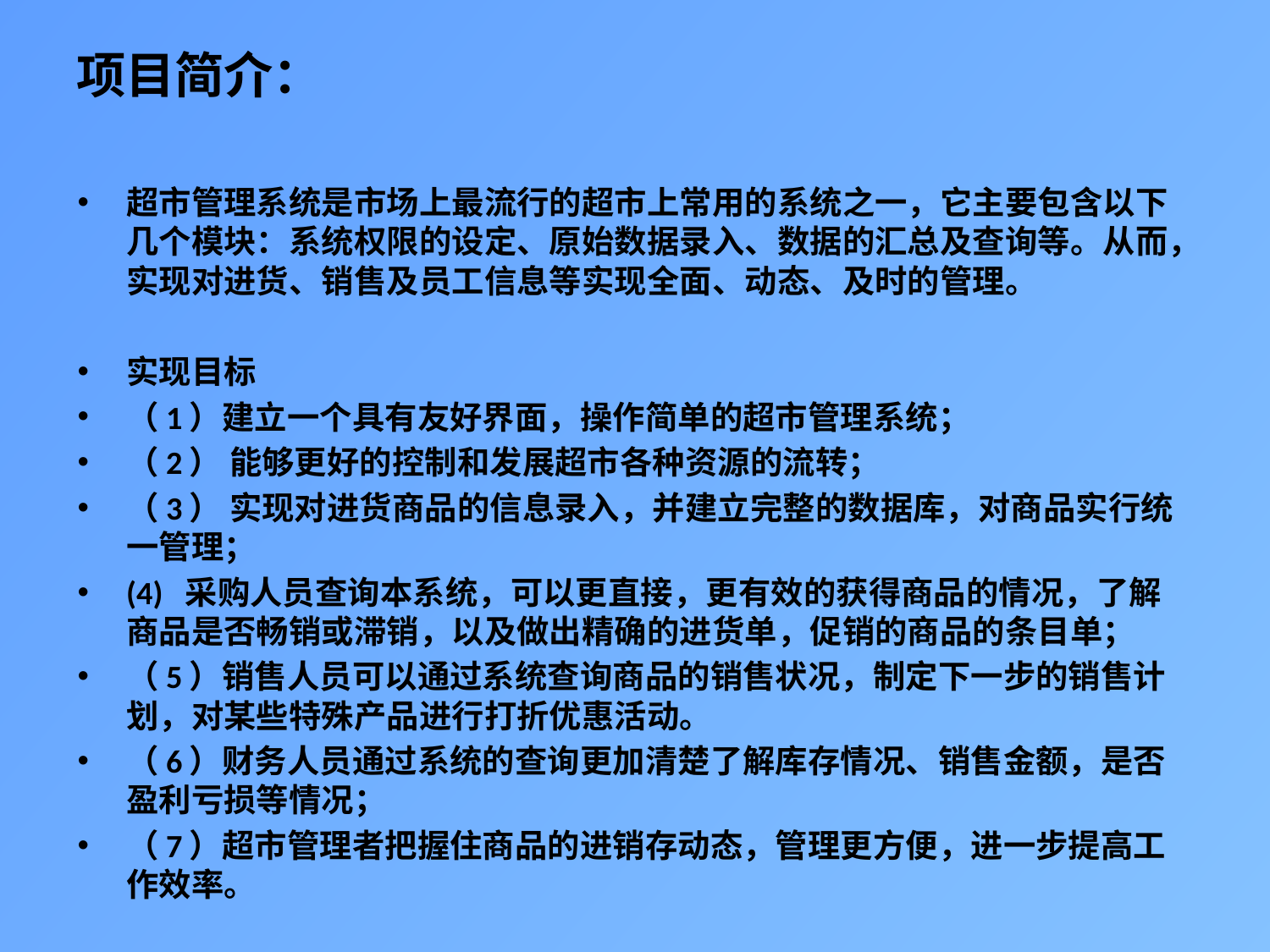

# 项目简介：
超市管理系统是市场上最流行的超市上常用的系统之一，它主要包含以下几个模块：系统权限的设定、原始数据录入、数据的汇总及查询等。从而，实现对进货、销售及员工信息等实现全面、动态、及时的管理。

实现目标
（1）建立一个具有友好界面，操作简单的超市管理系统；
（2） 能够更好的控制和发展超市各种资源的流转；
（3） 实现对进货商品的信息录入，并建立完整的数据库，对商品实行统一管理；
(4)  采购人员查询本系统，可以更直接，更有效的获得商品的情况，了解商品是否畅销或滞销，以及做出精确的进货单，促销的商品的条目单；
（5）销售人员可以通过系统查询商品的销售状况，制定下一步的销售计划，对某些特殊产品进行打折优惠活动。
（6）财务人员通过系统的查询更加清楚了解库存情况、销售金额，是否盈利亏损等情况；
（7）超市管理者把握住商品的进销存动态，管理更方便，进一步提高工作效率。